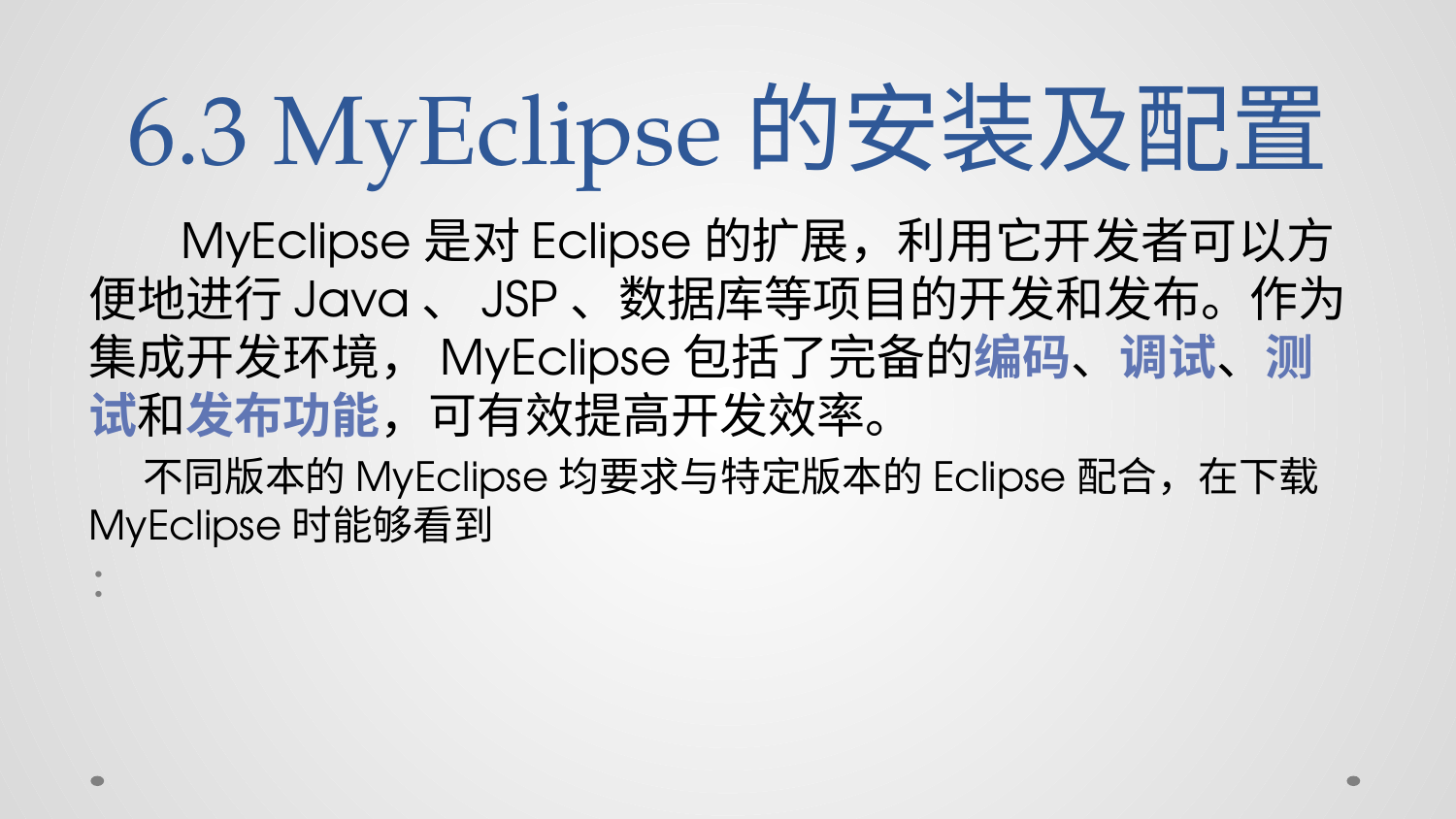

# 6.3 MyEclipse的安装及配置
         MyEclipse是对Eclipse的扩展，利用它开发者可以方便地进行Java、JSP、数据库等项目的开发和发布。作为集成开发环境，MyEclipse包括了完备的编码、调试、测试和发布功能，可有效提高开发效率。
     不同版本的MyEclipse均要求与特定版本的Eclipse配合，在下载MyEclipse时能够看到
：